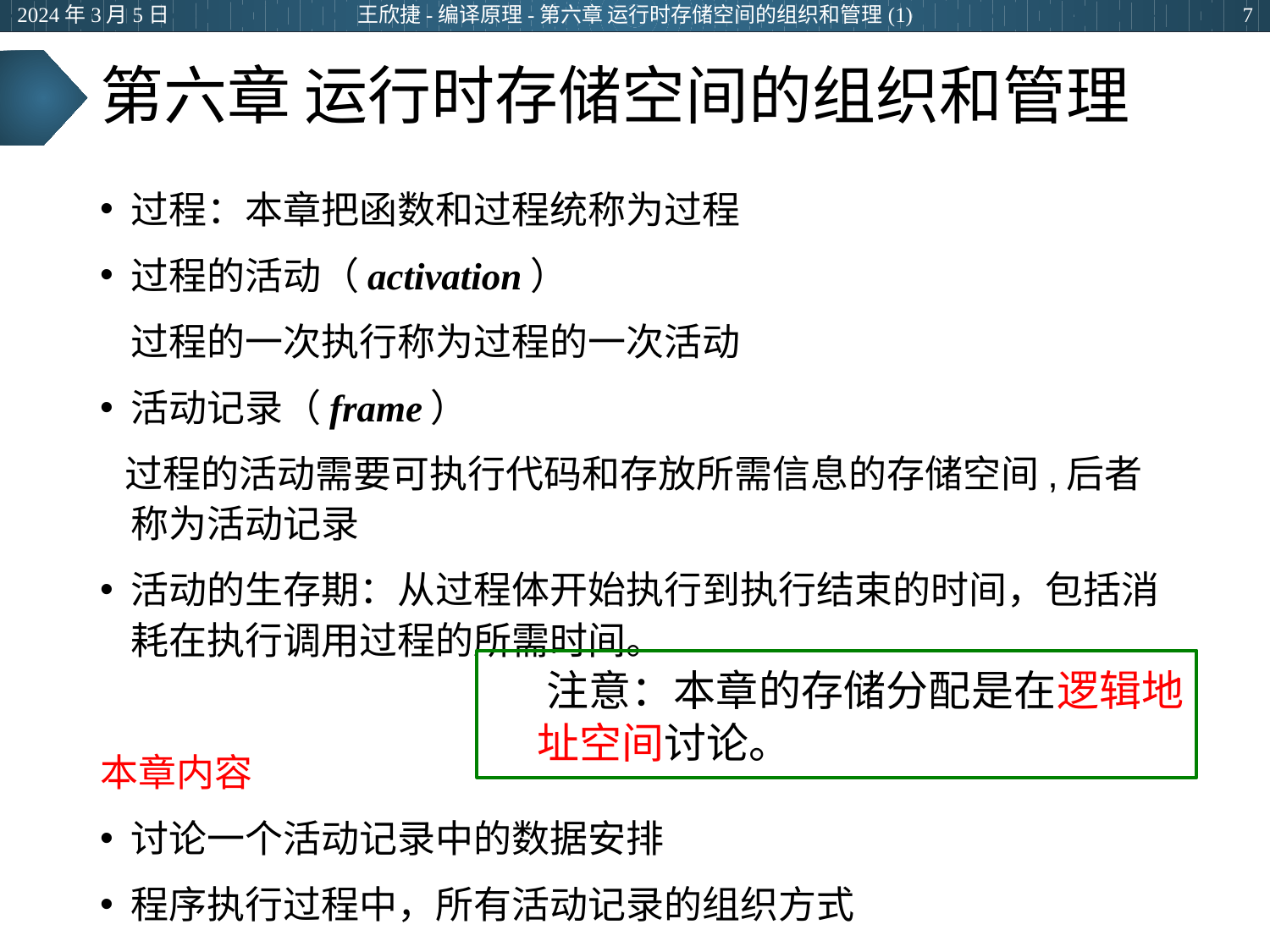

2024年3月5日
王欣捷-编译原理-第六章 运行时存储空间的组织和管理(1)
7
# 第六章 运行时存储空间的组织和管理
过程：本章把函数和过程统称为过程
过程的活动（activation）
	过程的一次执行称为过程的一次活动
活动记录（frame）
  过程的活动需要可执行代码和存放所需信息的存储空间,后者称为活动记录
活动的生存期：从过程体开始执行到执行结束的时间，包括消耗在执行调用过程的所需时间。

本章内容
讨论一个活动记录中的数据安排
程序执行过程中，所有活动记录的组织方式
    注意：本章的存储分配是在逻辑地址空间讨论。